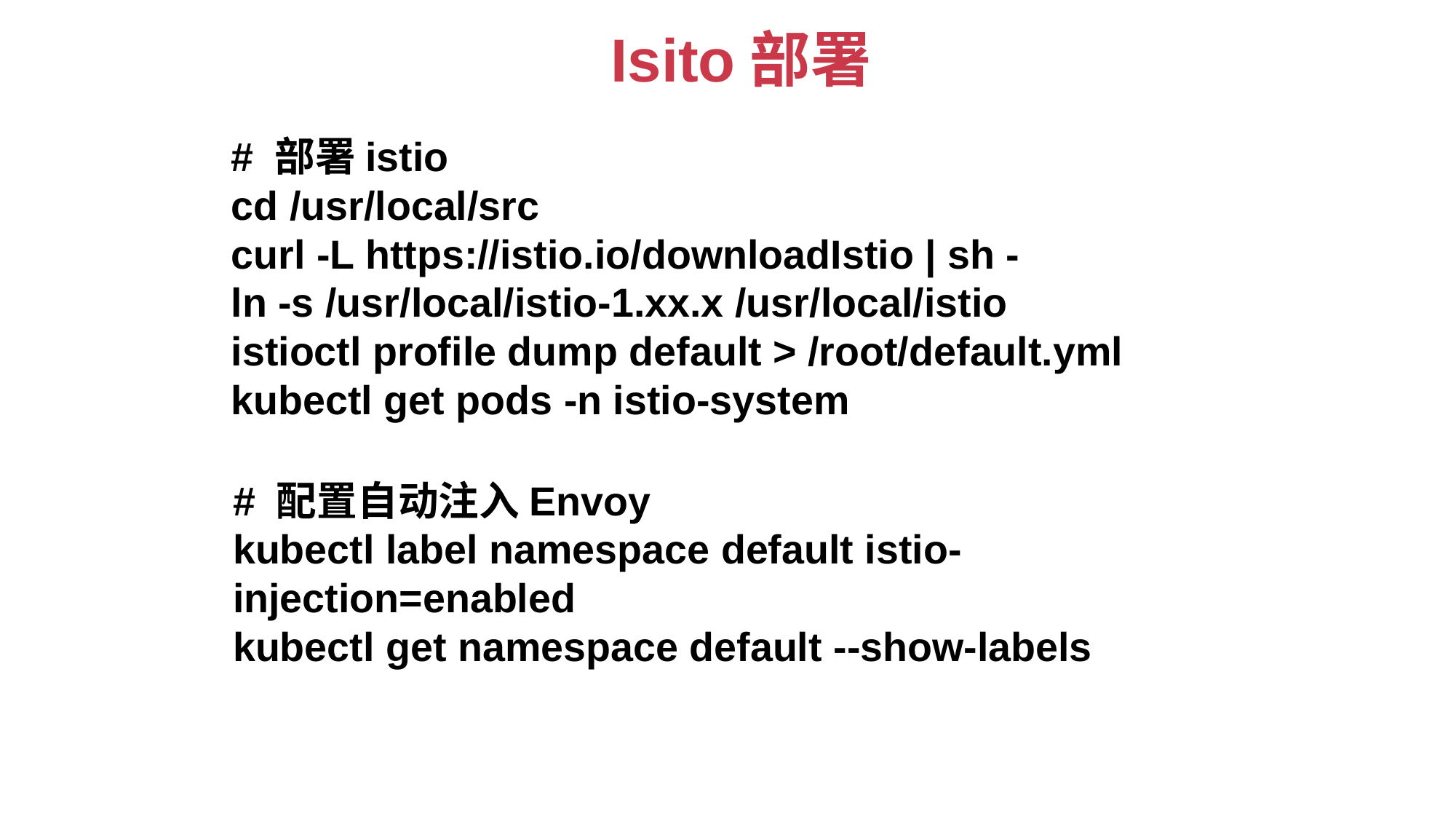

Isito部署
# 部署istio
cd /usr/local/src
curl -L https://istio.io/downloadIstio | sh -
ln -s /usr/local/istio-1.xx.x /usr/local/istio
istioctl profile dump default > /root/default.yml
kubectl get pods -n istio-system

# 配置自动注入Envoy
kubectl label namespace default istio-injection=enabled
kubectl get namespace default --show-labels